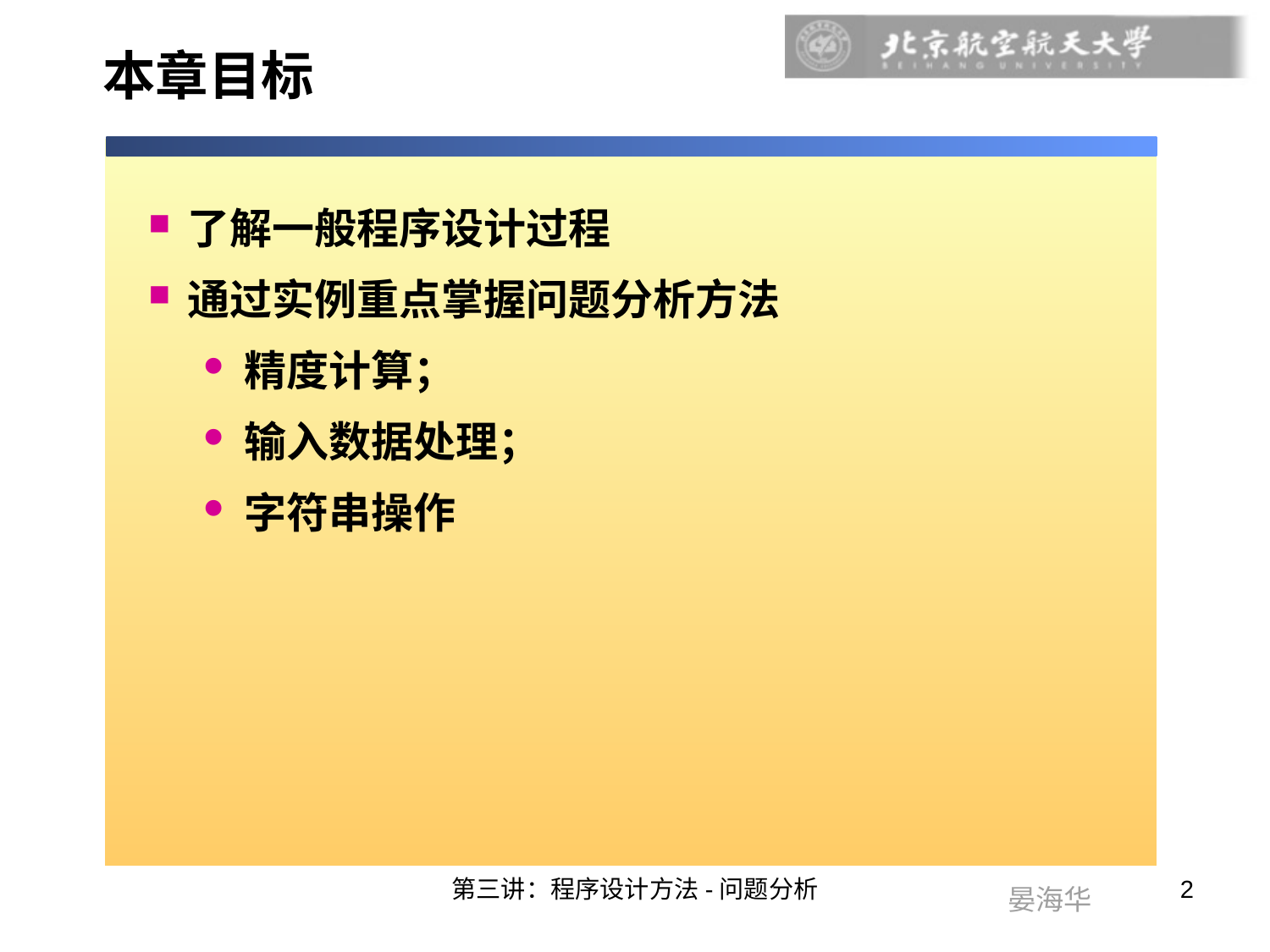

# 本章目标
了解一般程序设计过程
通过实例重点掌握问题分析方法
精度计算；
输入数据处理；
字符串操作
第三讲：程序设计方法-问题分析
2